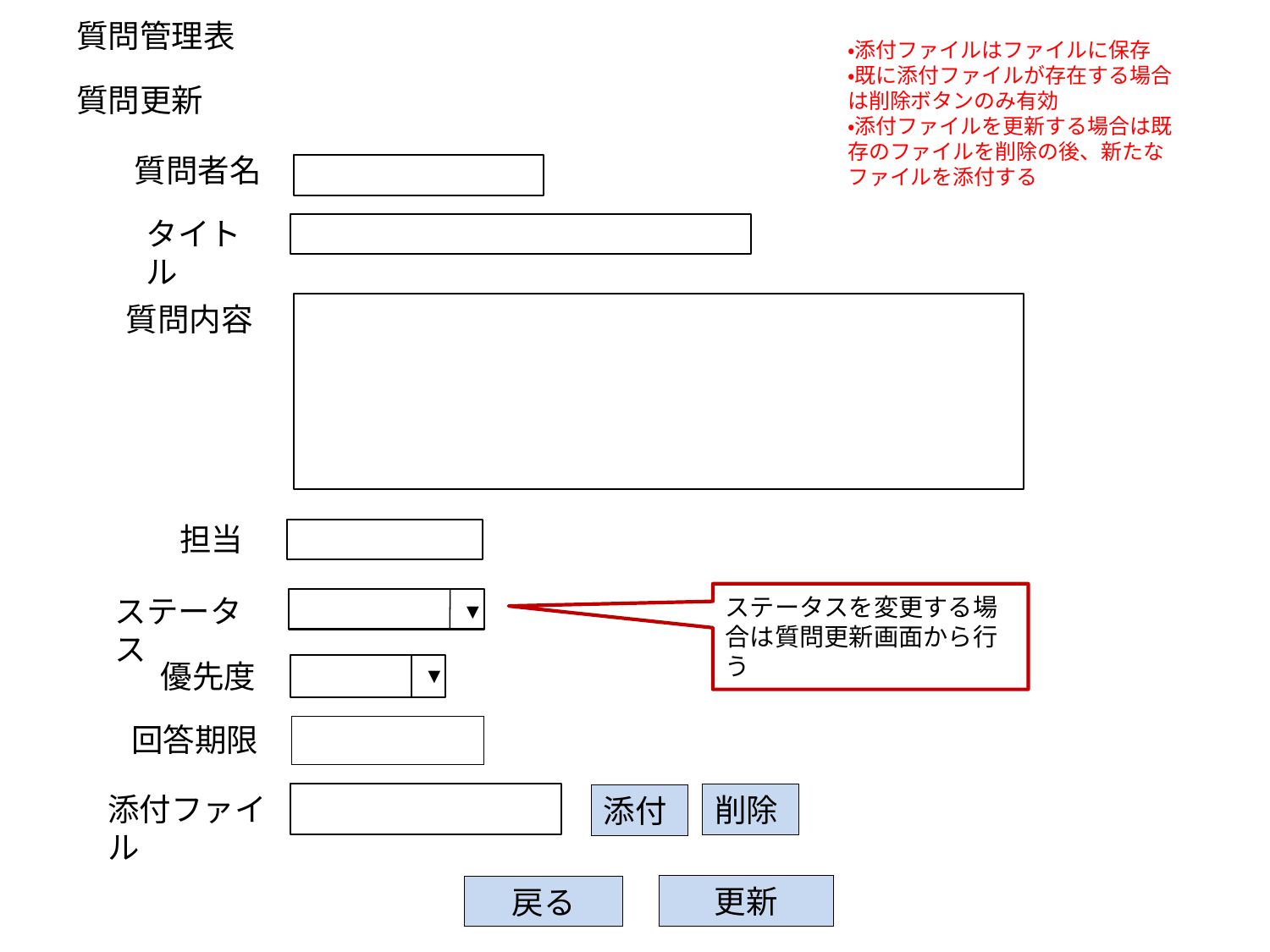

質問管理表
・添付ファイルはファイルに保存
・既に添付ファイルが存在する場合は削除ボタンのみ有効
・添付ファイルを更新する場合は既存のファイルを削除の後、新たなファイルを添付する
質問更新
質問者名

タイトル

質問内容

担当

ステータスを変更する場合は質問更新画面から行う
ステータス

▼
優先度

▼
回答期限

添付ファイル

削除
添付
更新
戻る